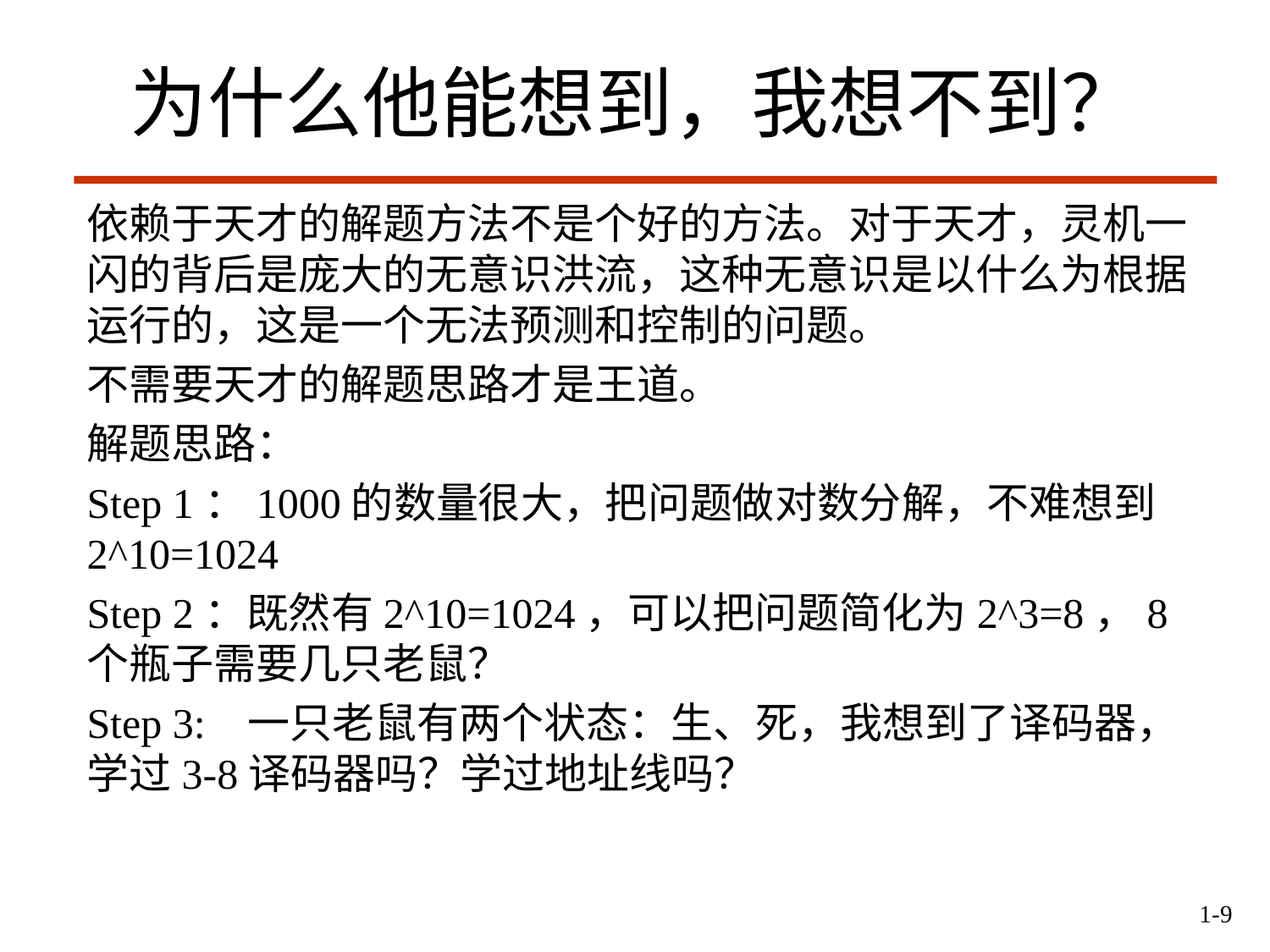

# 为什么他能想到，我想不到？
依赖于天才的解题方法不是个好的方法。对于天才，灵机一闪的背后是庞大的无意识洪流，这种无意识是以什么为根据运行的，这是一个无法预测和控制的问题。
不需要天才的解题思路才是王道。
解题思路：
Step 1：1000的数量很大，把问题做对数分解，不难想到2^10=1024
Step 2：既然有2^10=1024，可以把问题简化为2^3=8，8个瓶子需要几只老鼠？
Step 3:   一只老鼠有两个状态：生、死，我想到了译码器，学过3-8译码器吗？学过地址线吗？
1-9